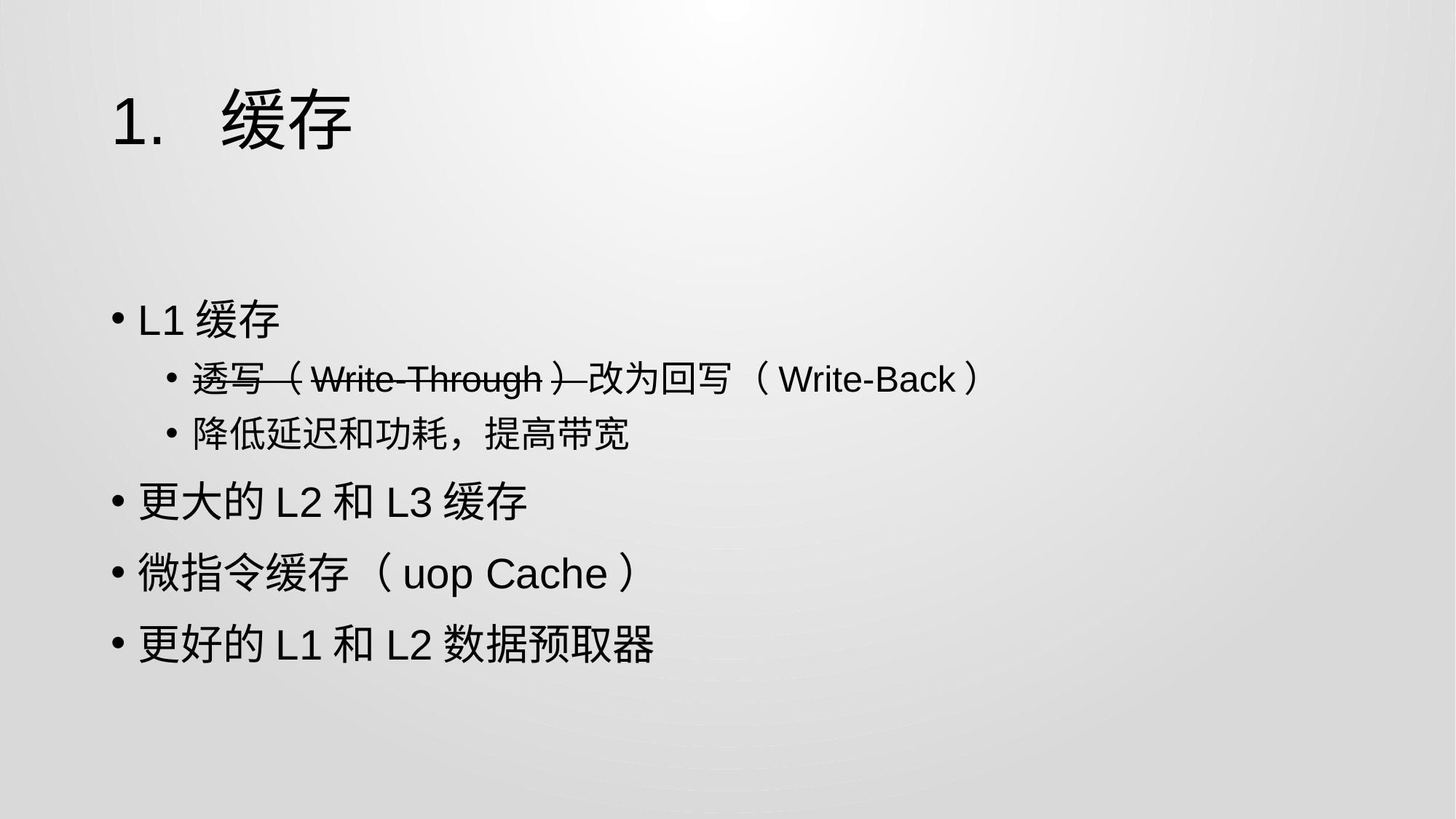

# 1.	缓存
L1缓存
透写（Write-Through）改为回写（Write-Back）
降低延迟和功耗，提高带宽
更大的L2和L3缓存
微指令缓存（uop Cache）
更好的L1和L2数据预取器